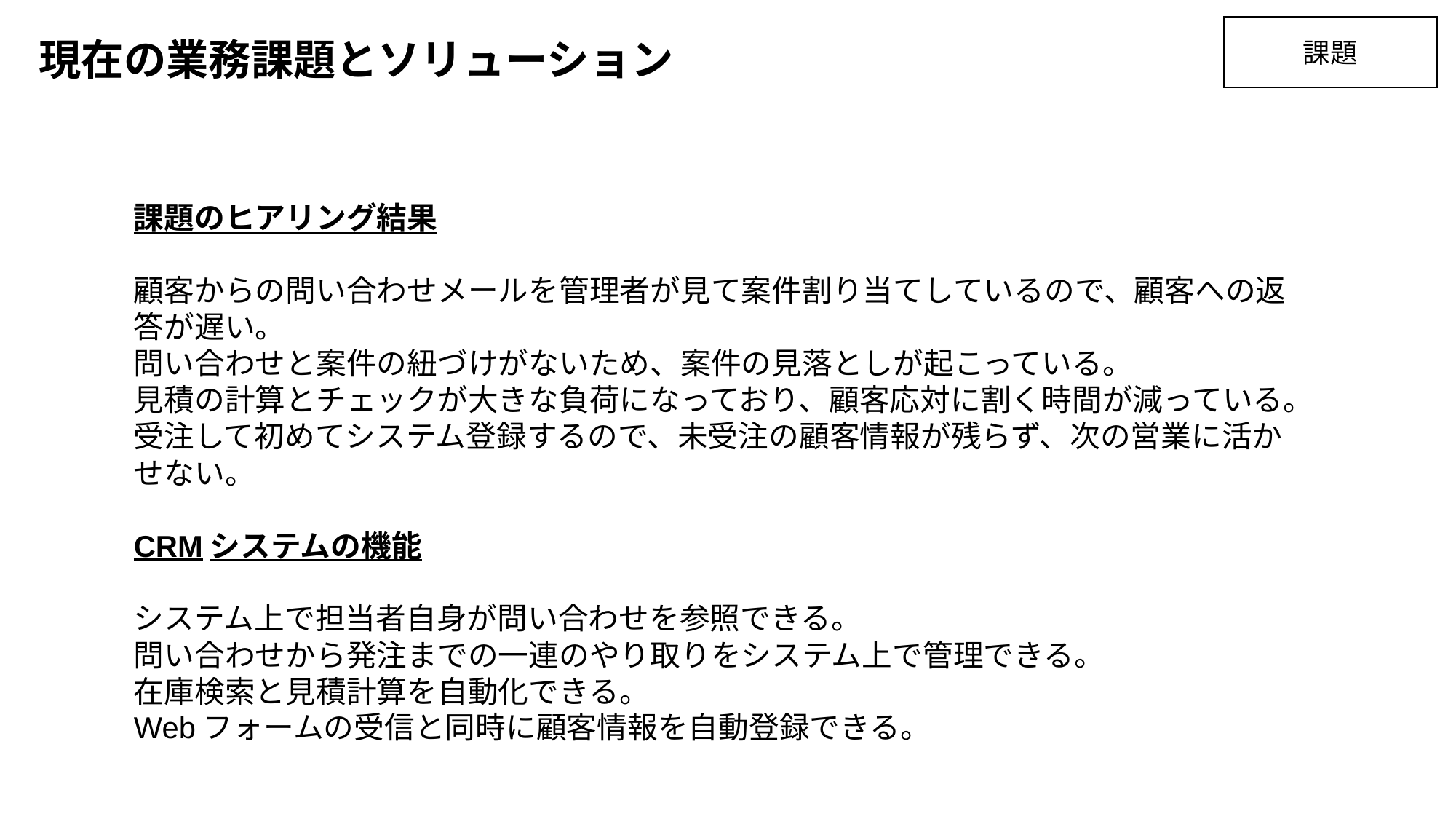

課題
# 現在の業務課題とソリューション
課題のヒアリング結果

顧客からの問い合わせメールを管理者が見て案件割り当てしているので、顧客への返答が遅い。
問い合わせと案件の紐づけがないため、案件の見落としが起こっている。
見積の計算とチェックが大きな負荷になっており、顧客応対に割く時間が減っている。
受注して初めてシステム登録するので、未受注の顧客情報が残らず、次の営業に活かせない。

CRMシステムの機能

システム上で担当者自身が問い合わせを参照できる。
問い合わせから発注までの一連のやり取りをシステム上で管理できる。
在庫検索と見積計算を自動化できる。
Webフォームの受信と同時に顧客情報を自動登録できる。